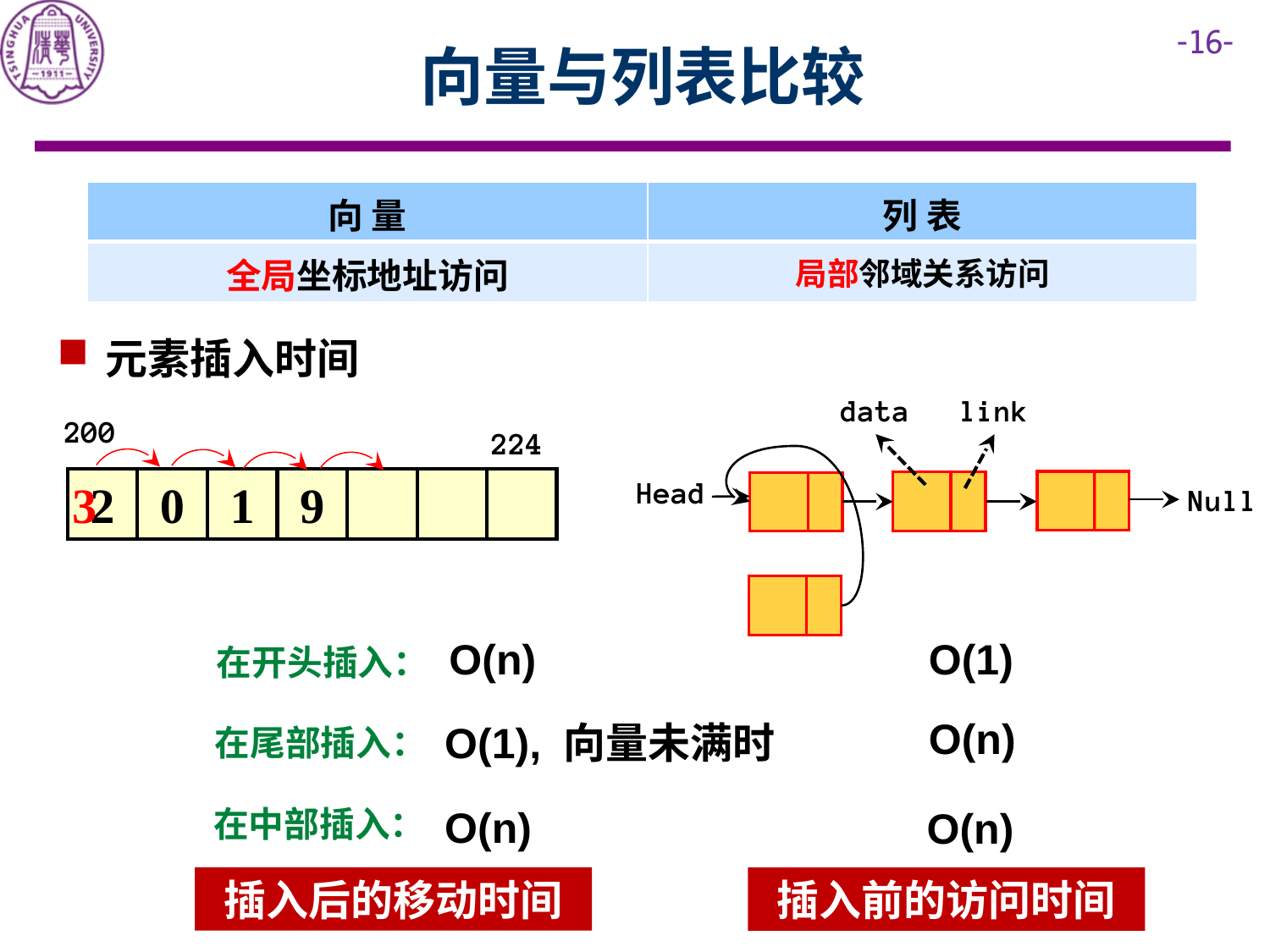

# 向量与列表比较
| 向 量 | 列 表 |
| --- | --- |
| 全局坐标地址访问 | 局部邻域关系访问 |
元素插入时间
data
link
200
224

Head
3
2
0
1
9

Null

O(1)
O(n)
在开头插入：
O(n)
O(1), 向量未满时
在尾部插入：
O(n)
在中部插入：
O(n)
插入后的移动时间
插入前的访问时间